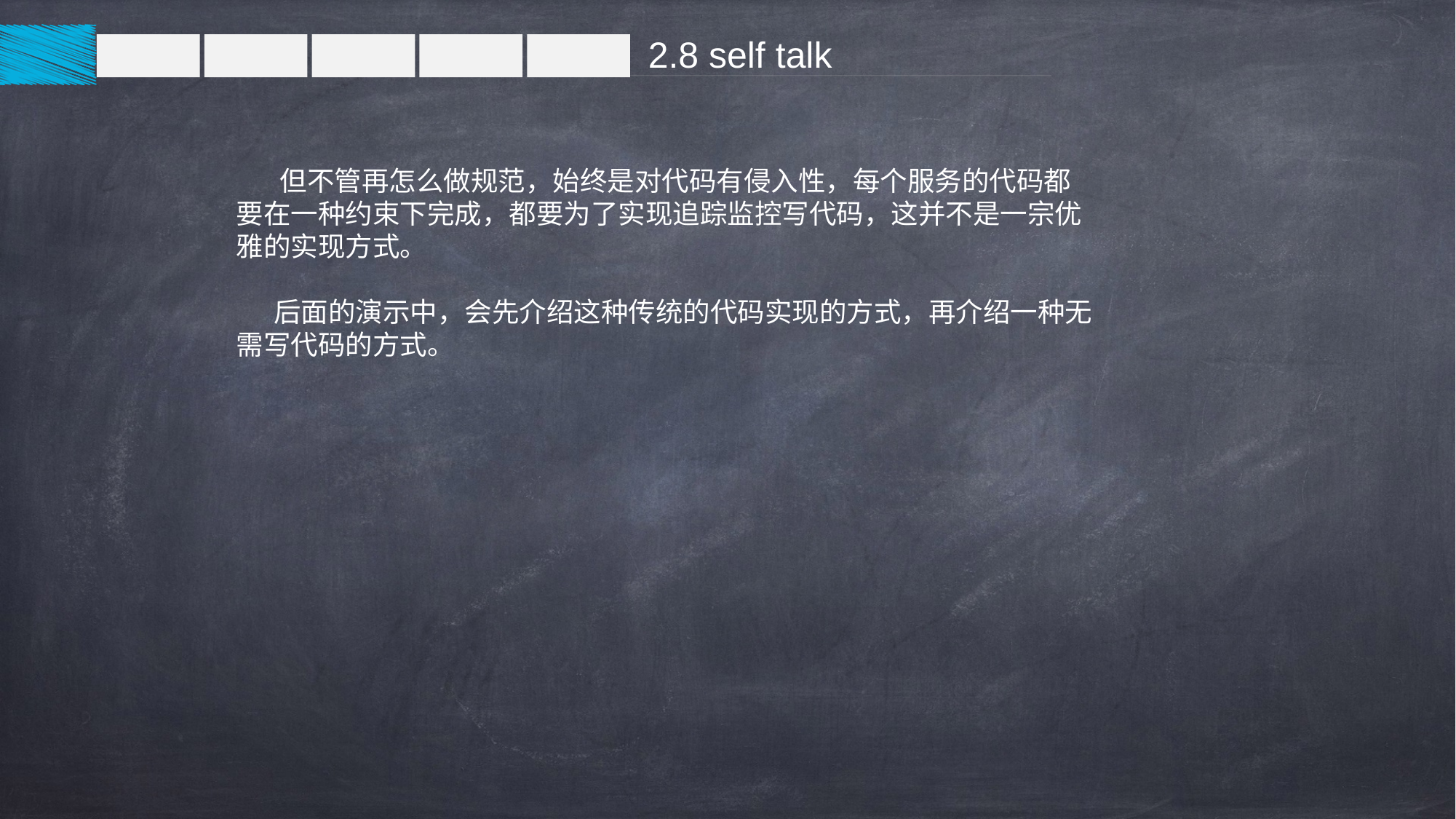

2.8 self talk

      但不管再怎么做规范，始终是对代码有侵入性，每个服务的代码都要在一种约束下完成，都要为了实现追踪监控写代码，这并不是一宗优雅的实现方式。

     后面的演示中，会先介绍这种传统的代码实现的方式，再介绍一种无需写代码的方式。